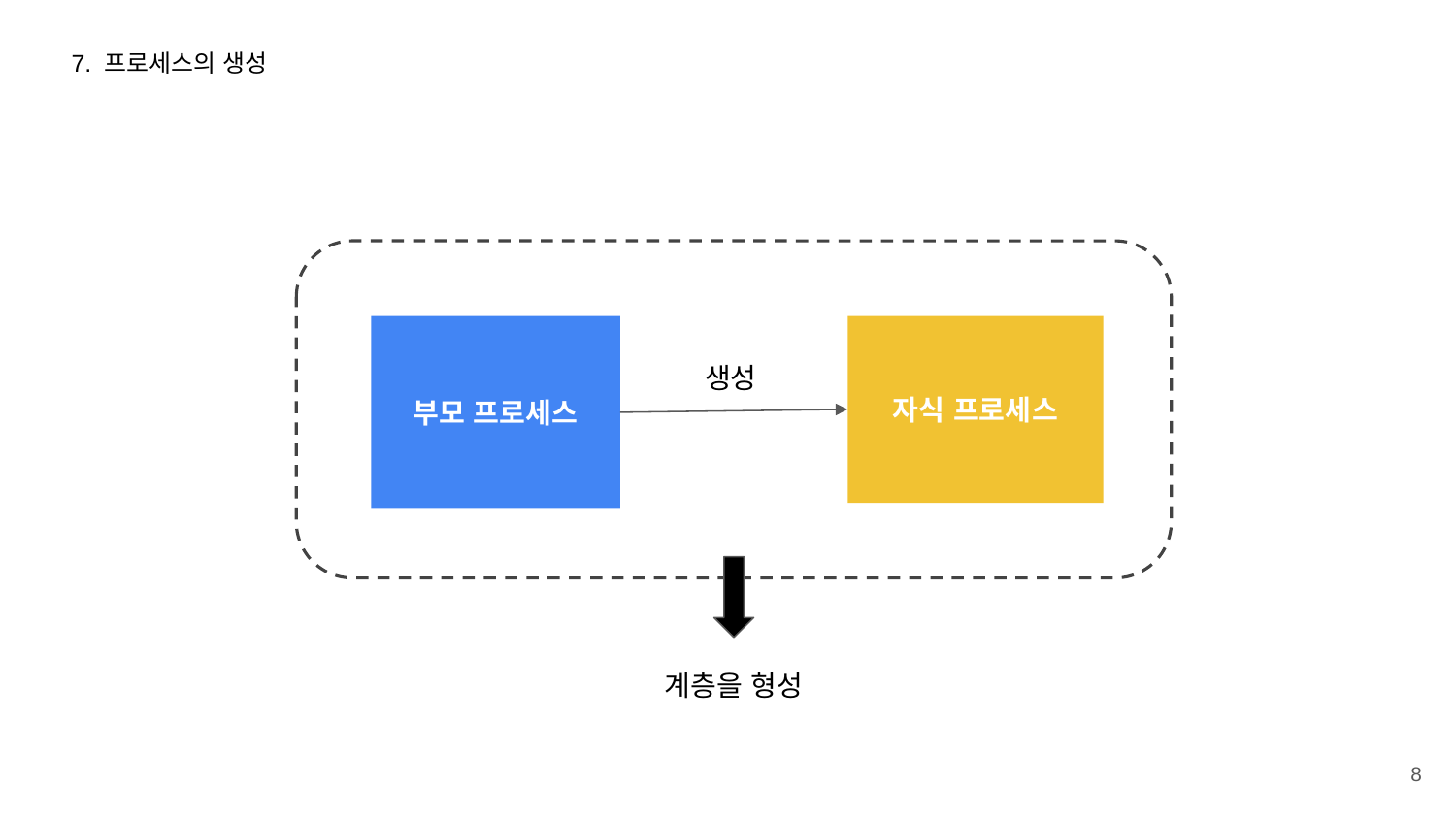

7. 프로세스의 생성

부모 프로세스
자식 프로세스
생성

계층을 형성
8